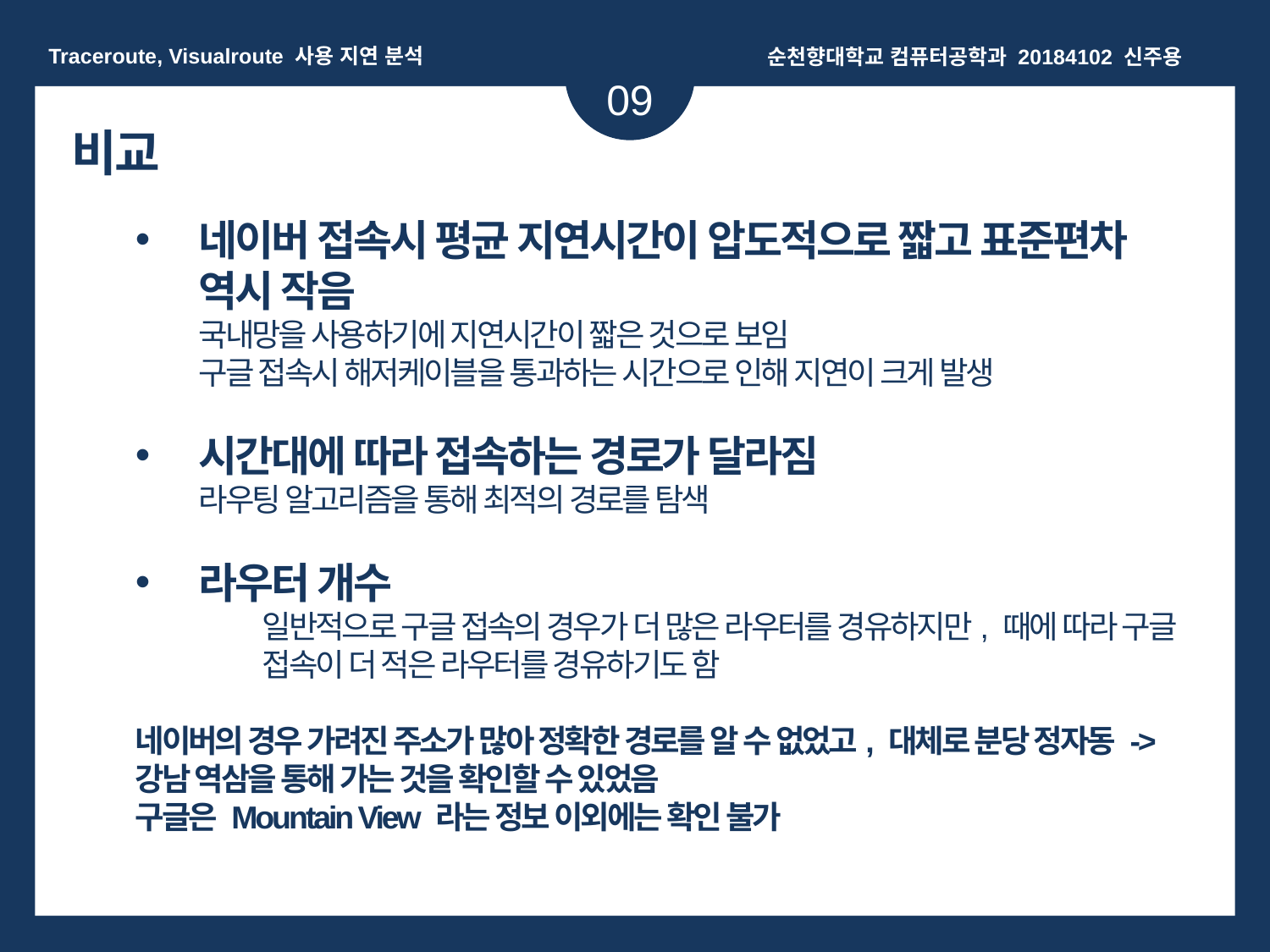

Traceroute, Visualroute 사용 지연 분석
순천향대학교 컴퓨터공학과 20184102 신주용
09

비교

네이버 접속시 평균 지연시간이 압도적으로 짧고 표준편차 역시 작음
국내망을 사용하기에 지연시간이 짧은 것으로 보임
구글 접속시 해저케이블을 통과하는 시간으로 인해 지연이 크게 발생

시간대에 따라 접속하는 경로가 달라짐
라우팅 알고리즘을 통해 최적의 경로를 탐색

라우터 개수
	일반적으로 구글 접속의 경우가 더 많은 라우터를 경유하지만, 때에 따라 구글 	접속이 더 적은 라우터를 경유하기도 함

네이버의 경우 가려진 주소가 많아 정확한 경로를 알 수 없었고, 대체로 분당 정자동 -> 강남 역삼을 통해 가는 것을 확인할 수 있었음
구글은 Mountain View 라는 정보 이외에는 확인 불가